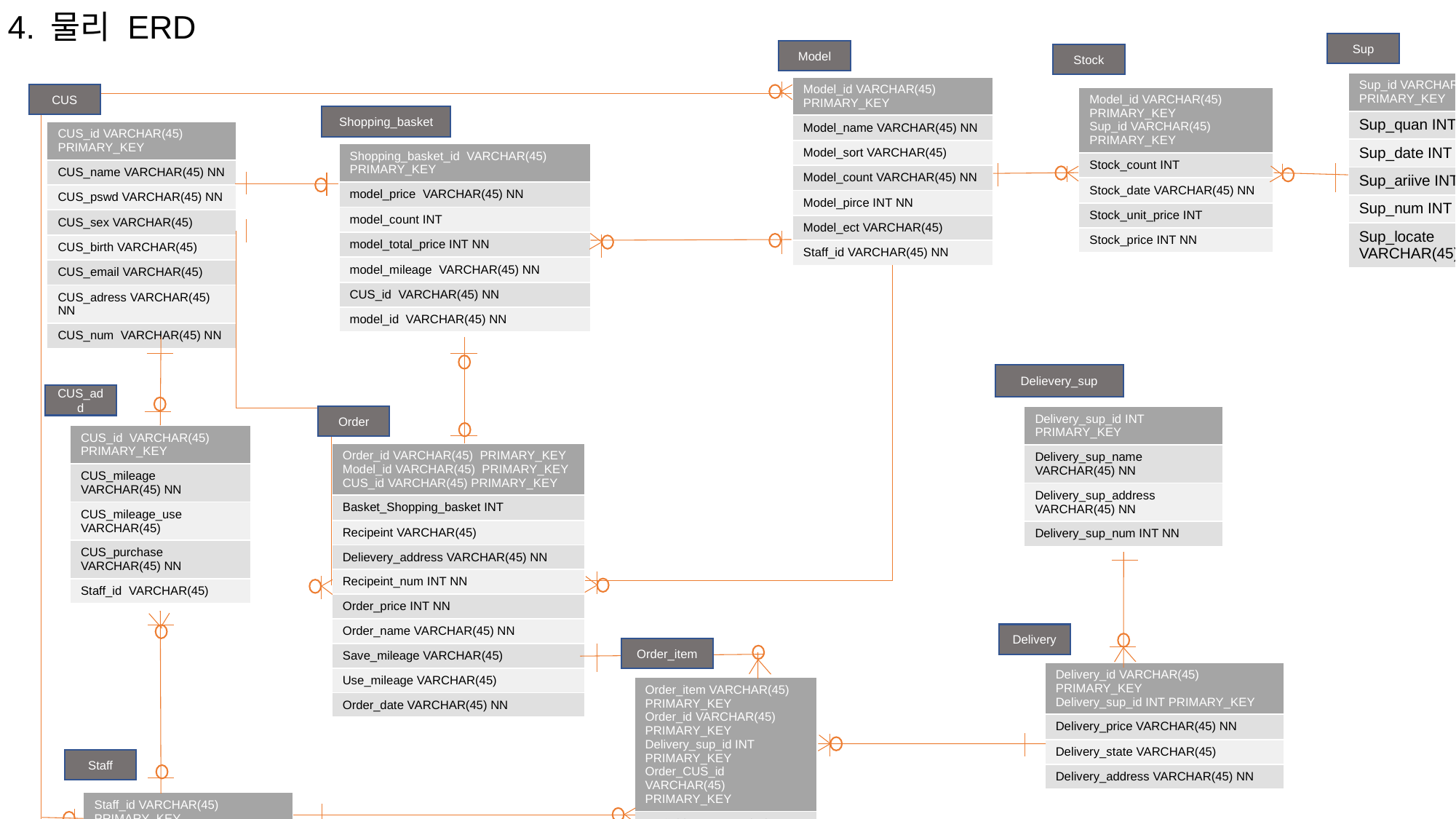

4. 물리 ERD
Sup
Model
Stock
| Sup\_id VARCHAR(45) PRIMARY\_KEY |
| --- |
| Sup\_quan INT |
| Sup\_date INT |
| Sup\_ariive INT |
| Sup\_num INT NN |
| Sup\_locate VARCHAR(45) NN |
| Model\_id VARCHAR(45) PRIMARY\_KEY |
| --- |
| Model\_name VARCHAR(45) NN |
| Model\_sort VARCHAR(45) |
| Model\_count VARCHAR(45) NN |
| Model\_pirce INT NN |
| Model\_ect VARCHAR(45) |
| Staff\_id VARCHAR(45) NN |
CUS

| Model\_id VARCHAR(45) PRIMARY\_KEY Sup\_id VARCHAR(45) PRIMARY\_KEY |
| --- |
| Stock\_count INT |
| Stock\_date VARCHAR(45) NN |
| Stock\_unit\_price INT |
| Stock\_price INT NN |
Shopping_basket
| CUS\_id VARCHAR(45) PRIMARY\_KEY |
| --- |
| CUS\_name VARCHAR(45) NN |
| CUS\_pswd VARCHAR(45) NN |
| CUS\_sex VARCHAR(45) |
| CUS\_birth VARCHAR(45) |
| CUS\_email VARCHAR(45) |
| CUS\_adress VARCHAR(45) NN |
| CUS\_num VARCHAR(45) NN |
| Shopping\_basket\_id VARCHAR(45) PRIMARY\_KEY |
| --- |
| model\_price VARCHAR(45) NN |
| model\_count INT |
| model\_total\_price INT NN |
| model\_mileage VARCHAR(45) NN |
| CUS\_id VARCHAR(45) NN |
| model\_id VARCHAR(45) NN |

Delievery_sup
CUS_add

Order
| Delivery\_sup\_id INT PRIMARY\_KEY |
| --- |
| Delivery\_sup\_name VARCHAR(45) NN |
| Delivery\_sup\_address VARCHAR(45) NN |
| Delivery\_sup\_num INT NN |

| CUS\_id VARCHAR(45) PRIMARY\_KEY |
| --- |
| CUS\_mileage VARCHAR(45) NN |
| CUS\_mileage\_use VARCHAR(45) |
| CUS\_purchase VARCHAR(45) NN |
| Staff\_id VARCHAR(45) |
| Order\_id VARCHAR(45) PRIMARY\_KEY Model\_id VARCHAR(45) PRIMARY\_KEY CUS\_id VARCHAR(45) PRIMARY\_KEY |
| --- |
| Basket\_Shopping\_basket INT |
| Recipeint VARCHAR(45) |
| Delievery\_address VARCHAR(45) NN |
| Recipeint\_num INT NN |
| Order\_price INT NN |
| Order\_name VARCHAR(45) NN |
| Save\_mileage VARCHAR(45) |
| Use\_mileage VARCHAR(45) |
| Order\_date VARCHAR(45) NN |

Delivery

Order_item

| Delivery\_id VARCHAR(45) PRIMARY\_KEY Delivery\_sup\_id INT PRIMARY\_KEY |
| --- |
| Delivery\_price VARCHAR(45) NN |
| Delivery\_state VARCHAR(45) |
| Delivery\_address VARCHAR(45) NN |
| Order\_item VARCHAR(45) PRIMARY\_KEY Order\_id VARCHAR(45) PRIMARY\_KEY Delivery\_sup\_id INT PRIMARY\_KEY Order\_CUS\_id VARCHAR(45) PRIMARY\_KEY |
| --- |
| Staff\_id VARCHAR(45) |

Staff

| Staff\_id VARCHAR(45) PRIMARY\_KEY |
| --- |
| Staff\_name VARCHAR(45) NN |
| Staff\_num VARCHAR(45) |
| Staff\_job VARCHAR(45) |
| Staff\_join VARCHAR(45) |